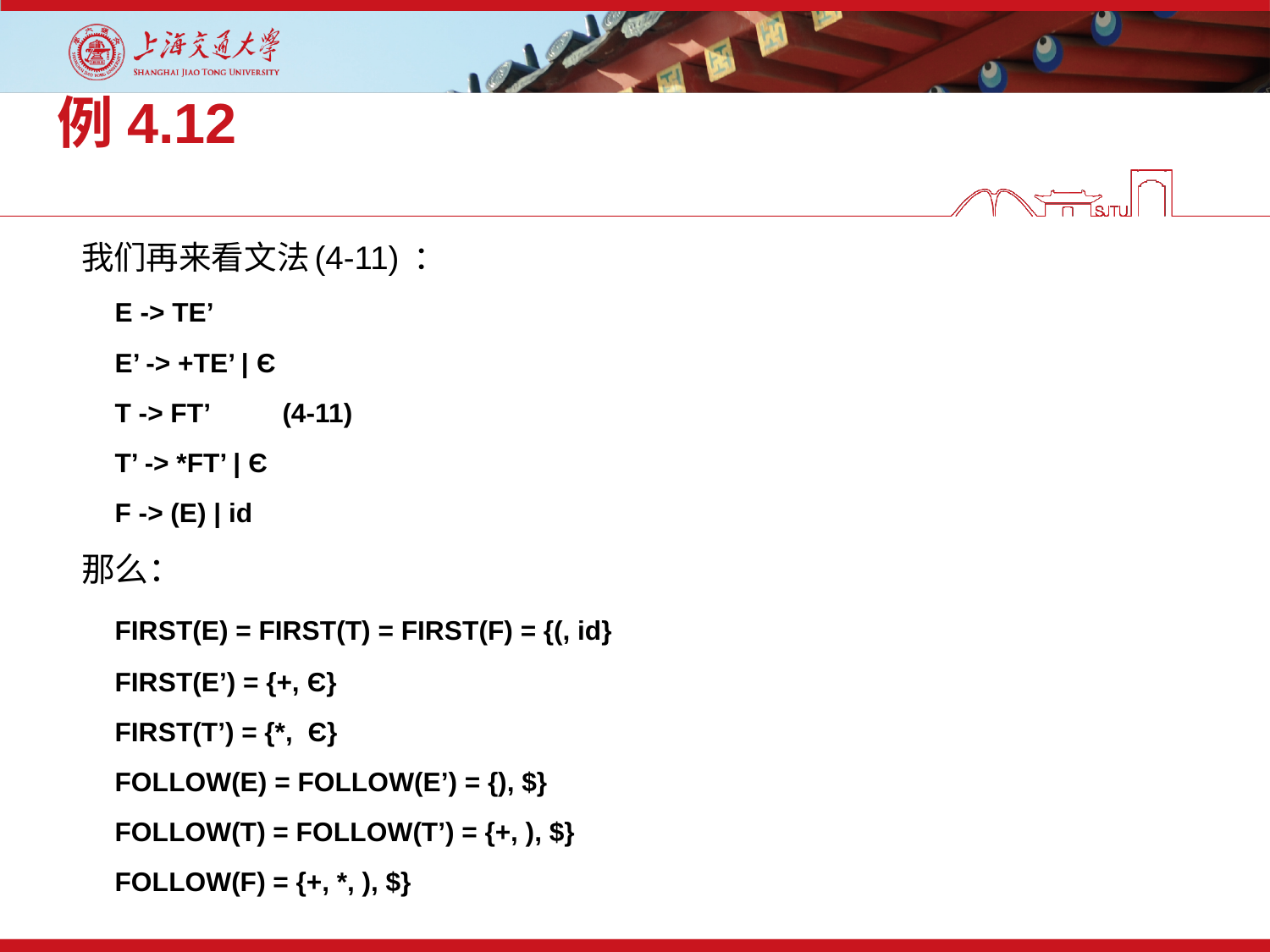

# 例4.12
我们再来看文法(4-11) ：
	E -> TE’
	E’ -> +TE’ | Є
	T -> FT’						(4-11)
	T’ -> *FT’ | Є
	F -> (E) | id
那么：
	FIRST(E) = FIRST(T) = FIRST(F) = {(, id}
	FIRST(E’) = {+, Є}
	FIRST(T’) = {*,  Є}
	FOLLOW(E) = FOLLOW(E’) = {), $}
	FOLLOW(T) = FOLLOW(T’) = {+, ), $}
	FOLLOW(F) = {+, *, ), $}